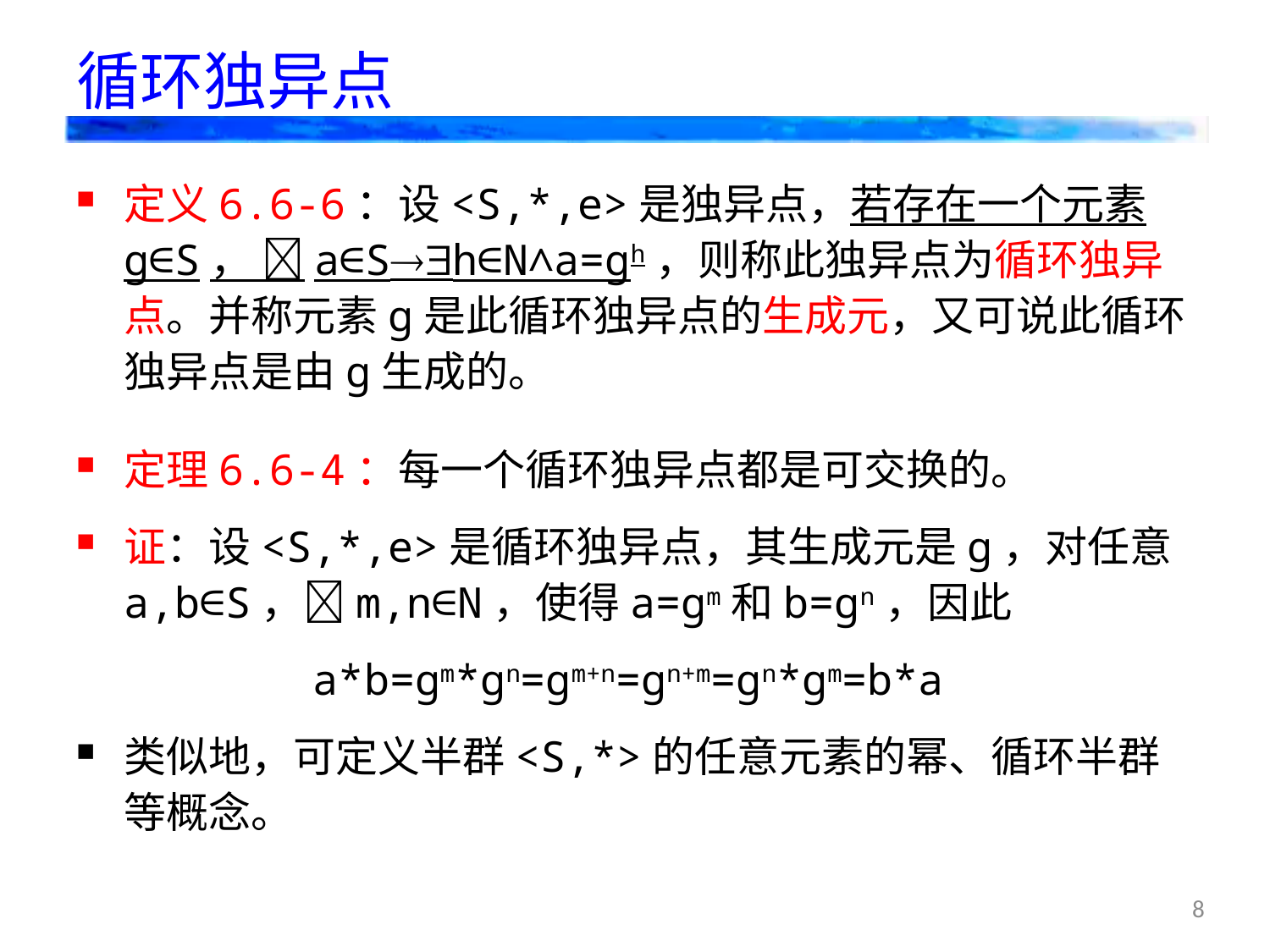

# 循环独异点
定义6.6-6：设<S,*,e>是独异点，若存在一个元素g∈S， ∀a∈S→∃h∈N∧a=gh，则称此独异点为循环独异点。并称元素g是此循环独异点的生成元，又可说此循环独异点是由g生成的。
定理6.6-4：每一个循环独异点都是可交换的。
证：设<S,*,e>是循环独异点，其生成元是g，对任意a,b∈S，∃m,n∈N，使得a=gm和b=gn，因此
a*b=gm*gn=gm+n=gn+m=gn*gm=b*a
类似地，可定义半群<S,*>的任意元素的幂、循环半群等概念。
8